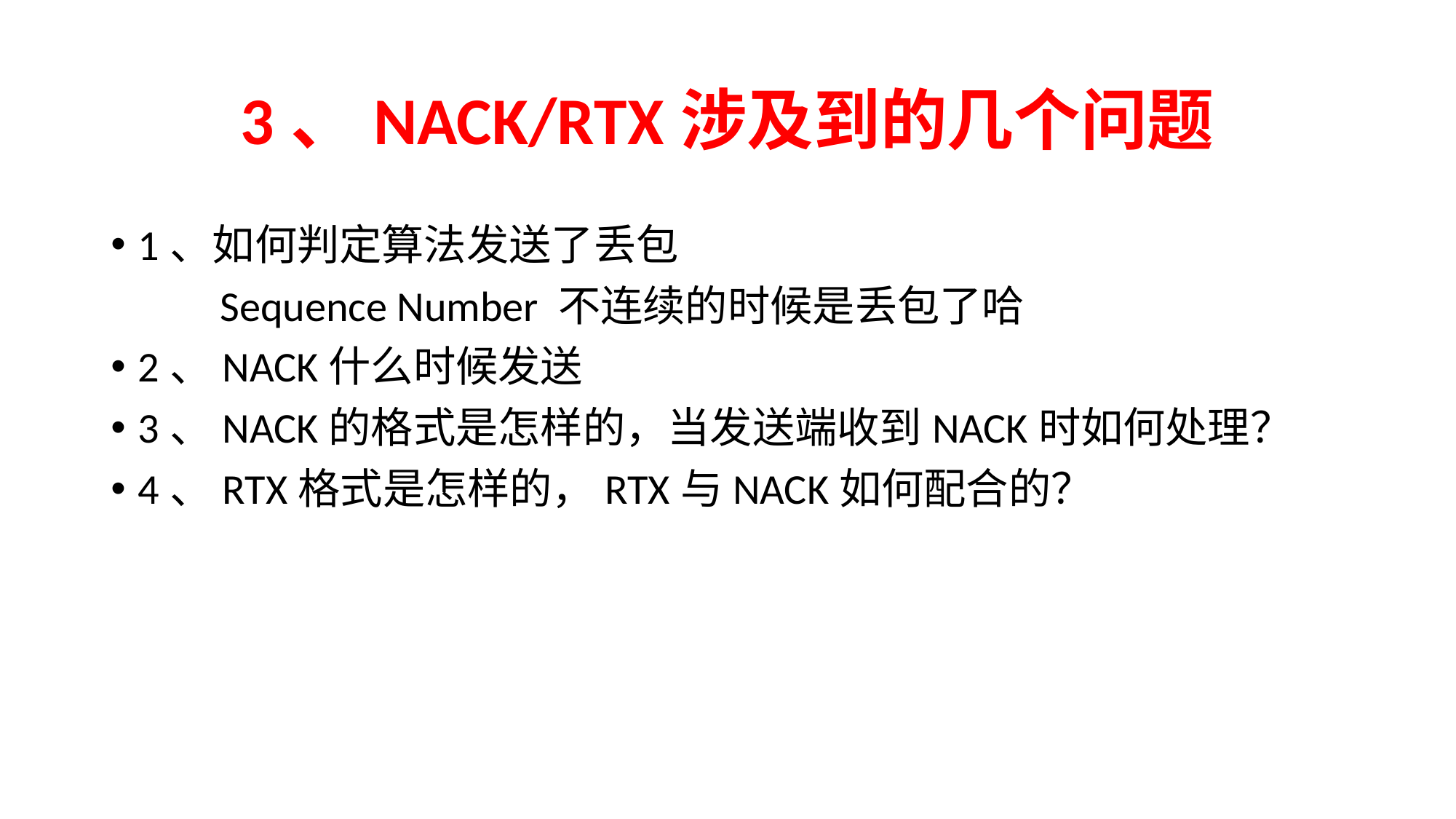

# 3、NACK/RTX涉及到的几个问题
1、如何判定算法发送了丢包
        	Sequence Number 不连续的时候是丢包了哈
2、NACK什么时候发送
3、NACK的格式是怎样的，当发送端收到NACK时如何处理？
4、RTX格式是怎样的，RTX与NACK如何配合的？